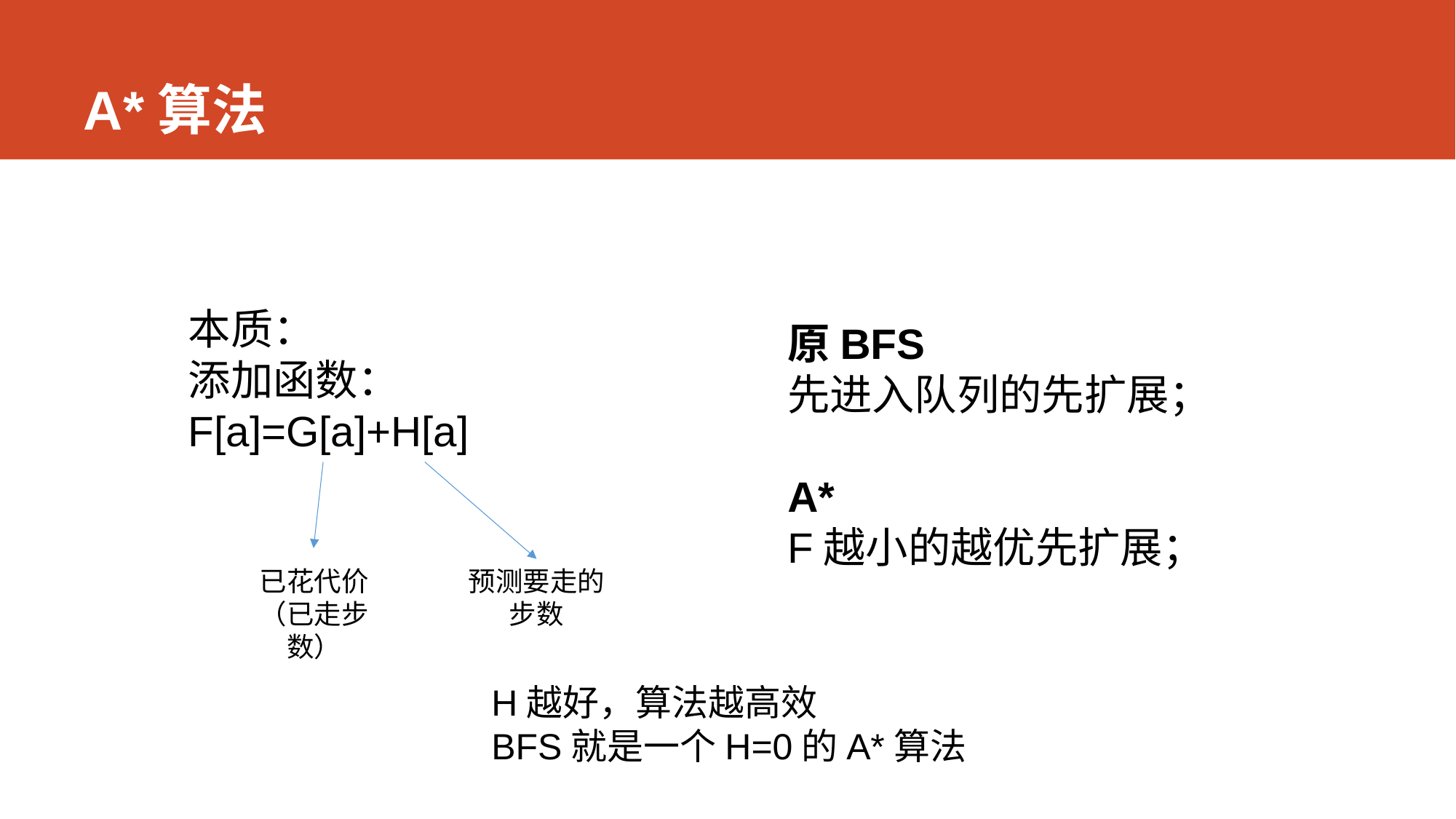

# A*算法
本质：
添加函数：
F[a]=G[a]+H[a]
原BFS
先进入队列的先扩展；

A*
F越小的越优先扩展；
已花代价
（已走步数）
预测要走的步数
H越好，算法越高效
BFS就是一个H=0的A*算法